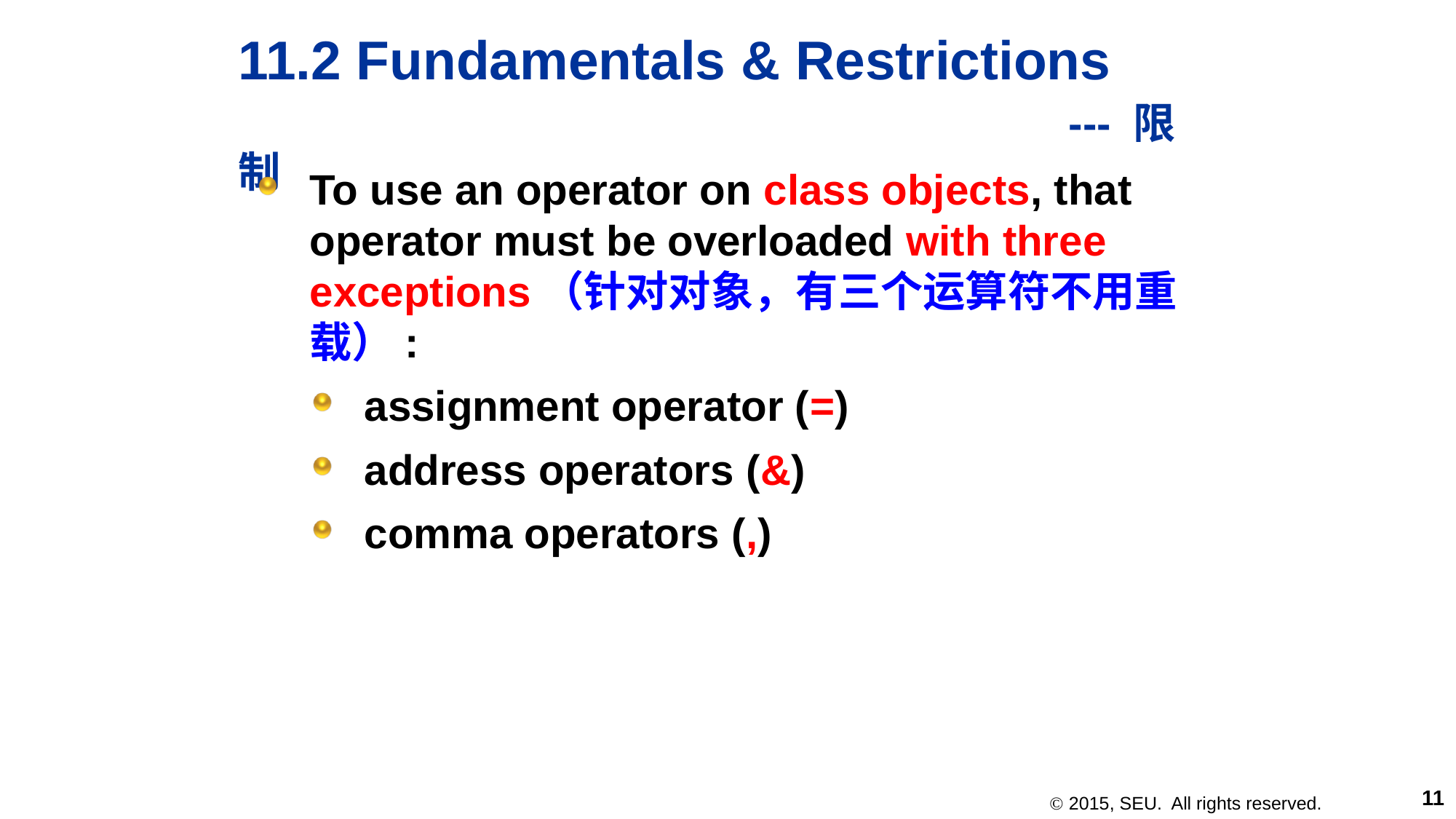

# 11.2 Fundamentals & Restrictions --- 限制
To use an operator on class objects, that operator must be overloaded with three exceptions（针对对象，有三个运算符不用重载）:
assignment operator (=)
address operators (&)
comma operators (,)